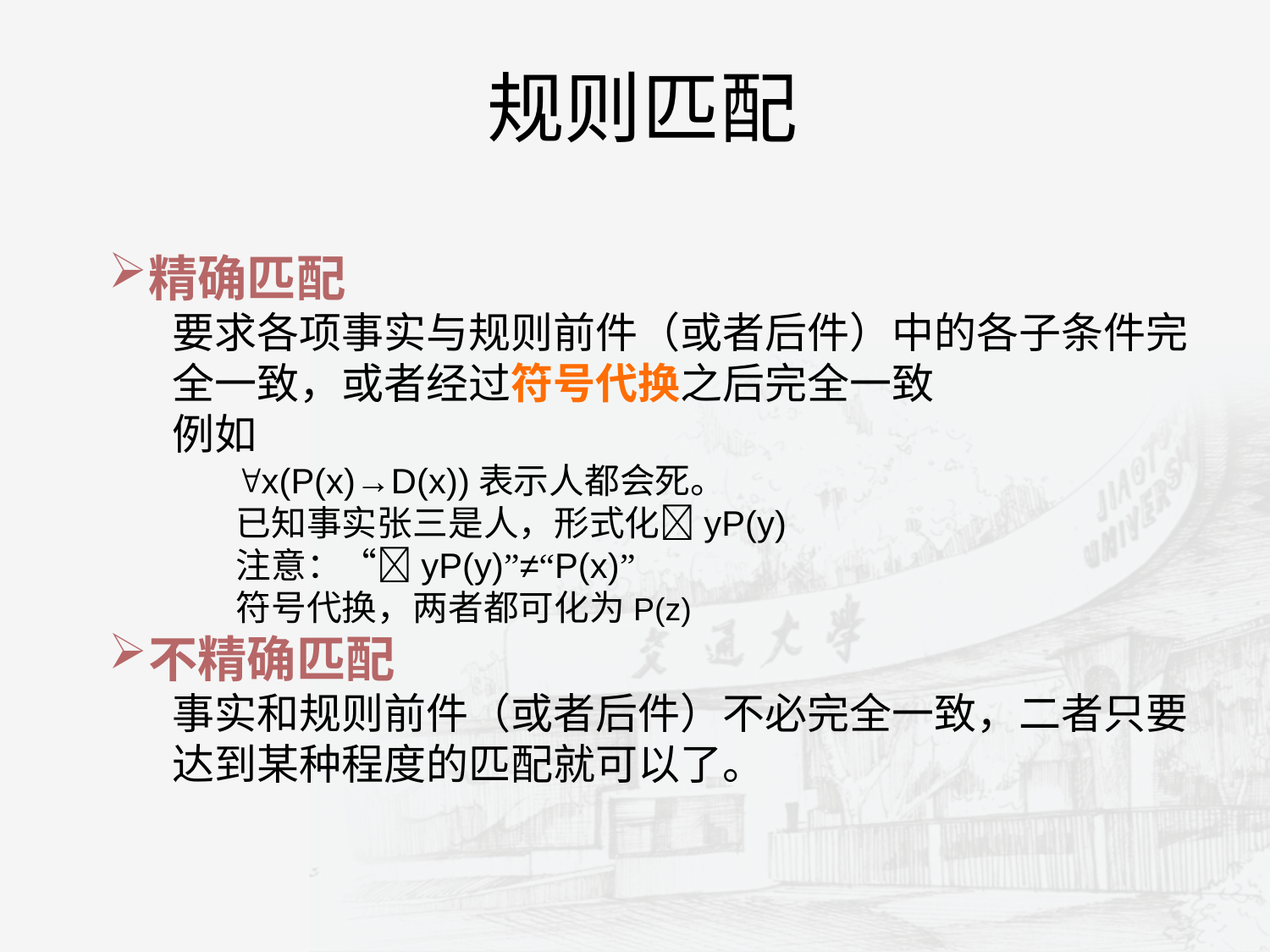

规则匹配
精确匹配
要求各项事实与规则前件（或者后件）中的各子条件完全一致，或者经过符号代换之后完全一致
例如
∀x(P(x)→D(x))表示人都会死。
已知事实张三是人，形式化∃yP(y)
注意：“∃yP(y)”≠“P(x)”
符号代换，两者都可化为P(z)
不精确匹配
事实和规则前件（或者后件）不必完全一致，二者只要达到某种程度的匹配就可以了。
22